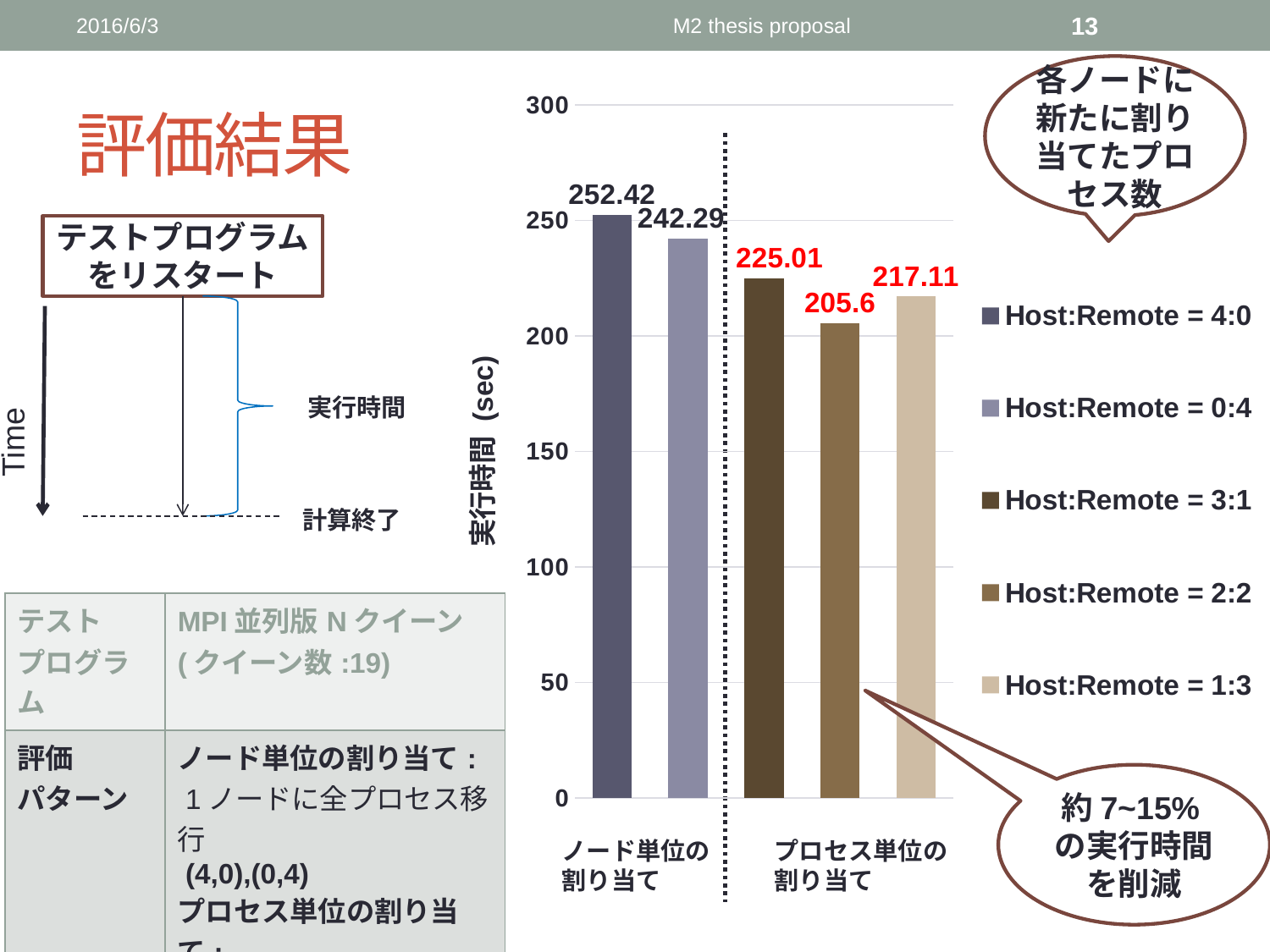

2016/6/3
M2 thesis proposal
13
各ノードに新たに割り当てたプロセス数
# 評価結果

### Chart

| Category | Host:Remote = 4:0 | Host:Remote = 0:4 | Host:Remote = 3:1 | Host:Remote = 2:2 | Host:Remote = 1:3 |
|---|---|---|---|---|---|
テストプログラムをリスタート

実行時間
Time
計算終了
| テスト プログラム | MPI並列版Nクイーン (クイーン数:19) |
| --- | --- |
| 評価 パターン | ノード単位の割り当て: 1ノードに全プロセス移行 (4,0),(0,4) プロセス単位の割り当て: (3,1),(2,2).(1,3) |
約7~15%の実行時間を削減
プロセス単位の
割り当て
ノード単位の
割り当て